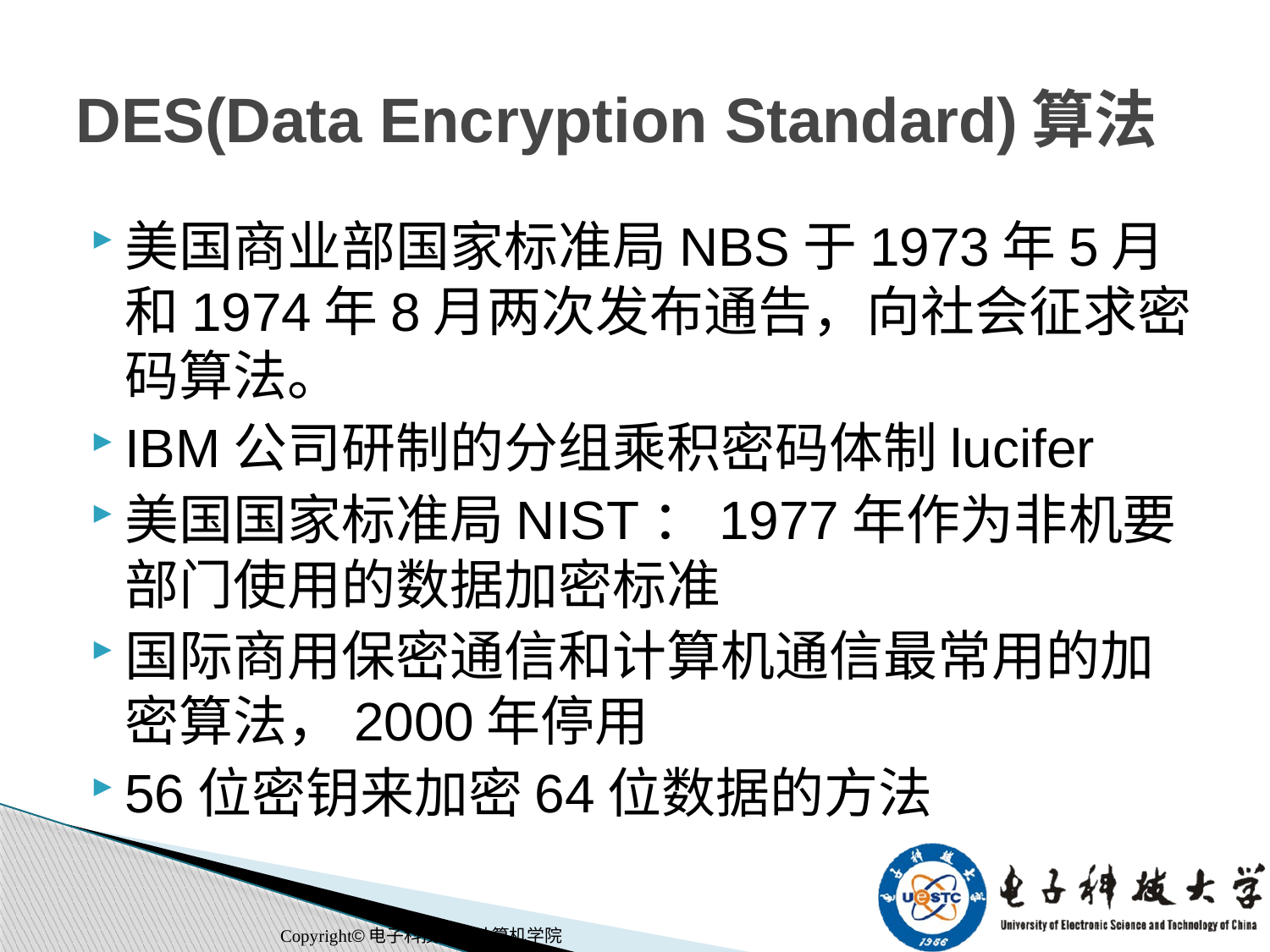

# DES(Data Encryption Standard)算法
美国商业部国家标准局NBS于1973年5月和1974年8月两次发布通告，向社会征求密码算法。
IBM公司研制的分组乘积密码体制lucifer
美国国家标准局NIST：1977年作为非机要部门使用的数据加密标准
国际商用保密通信和计算机通信最常用的加密算法，2000年停用
56位密钥来加密64位数据的方法
Copyright©电子科技大学计算机学院
87